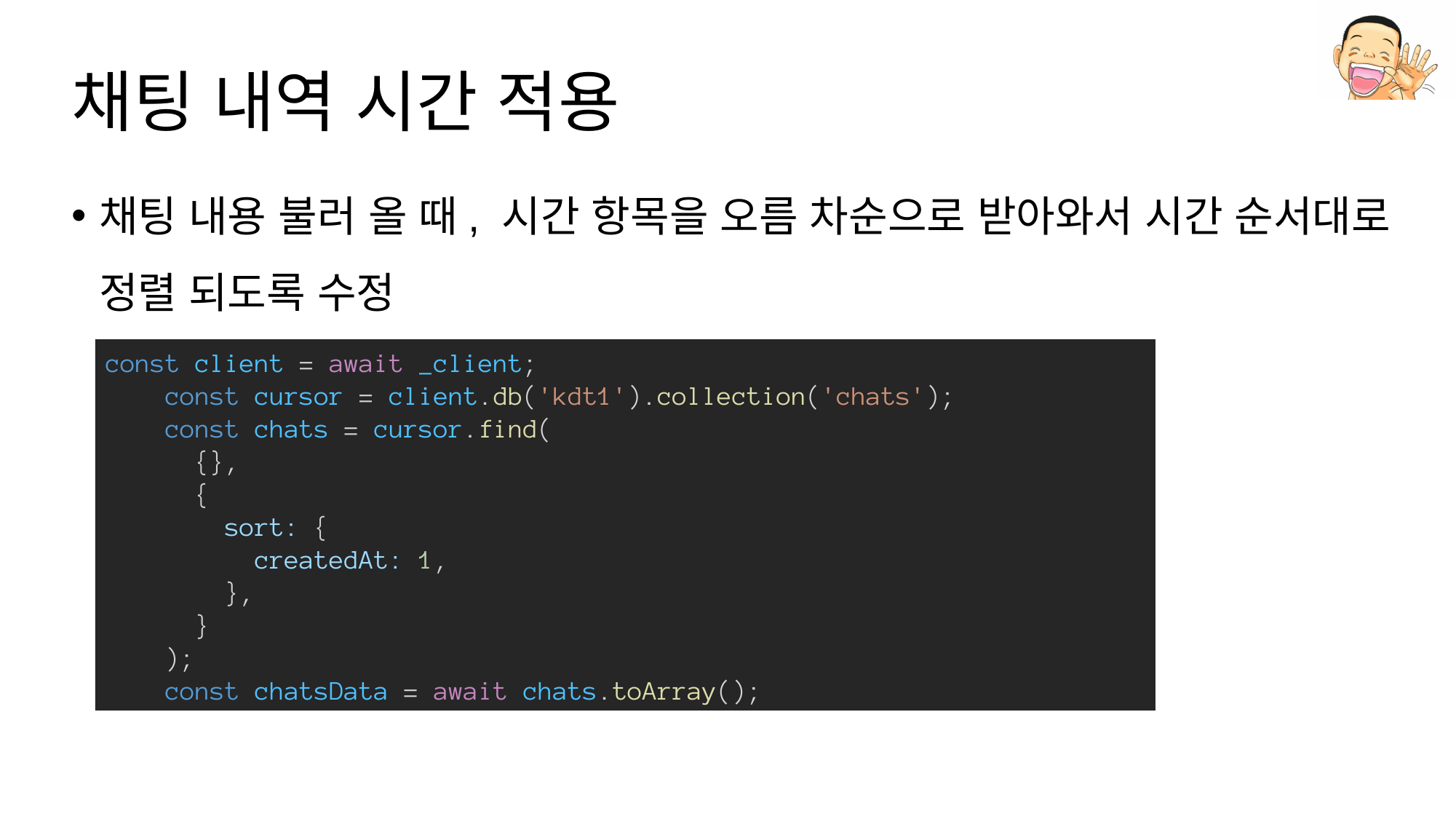

# 채팅 내역 시간 적용
채팅 내용 불러 올 때, 시간 항목을 오름 차순으로 받아와서 시간 순서대로 정렬 되도록 수정
const client = await _client;
    const cursor = client.db('kdt1').collection('chats');
    const chats = cursor.find(
      {},
      {
        sort: {
          createdAt: 1,
        },
      }
    );
    const chatsData = await chats.toArray();